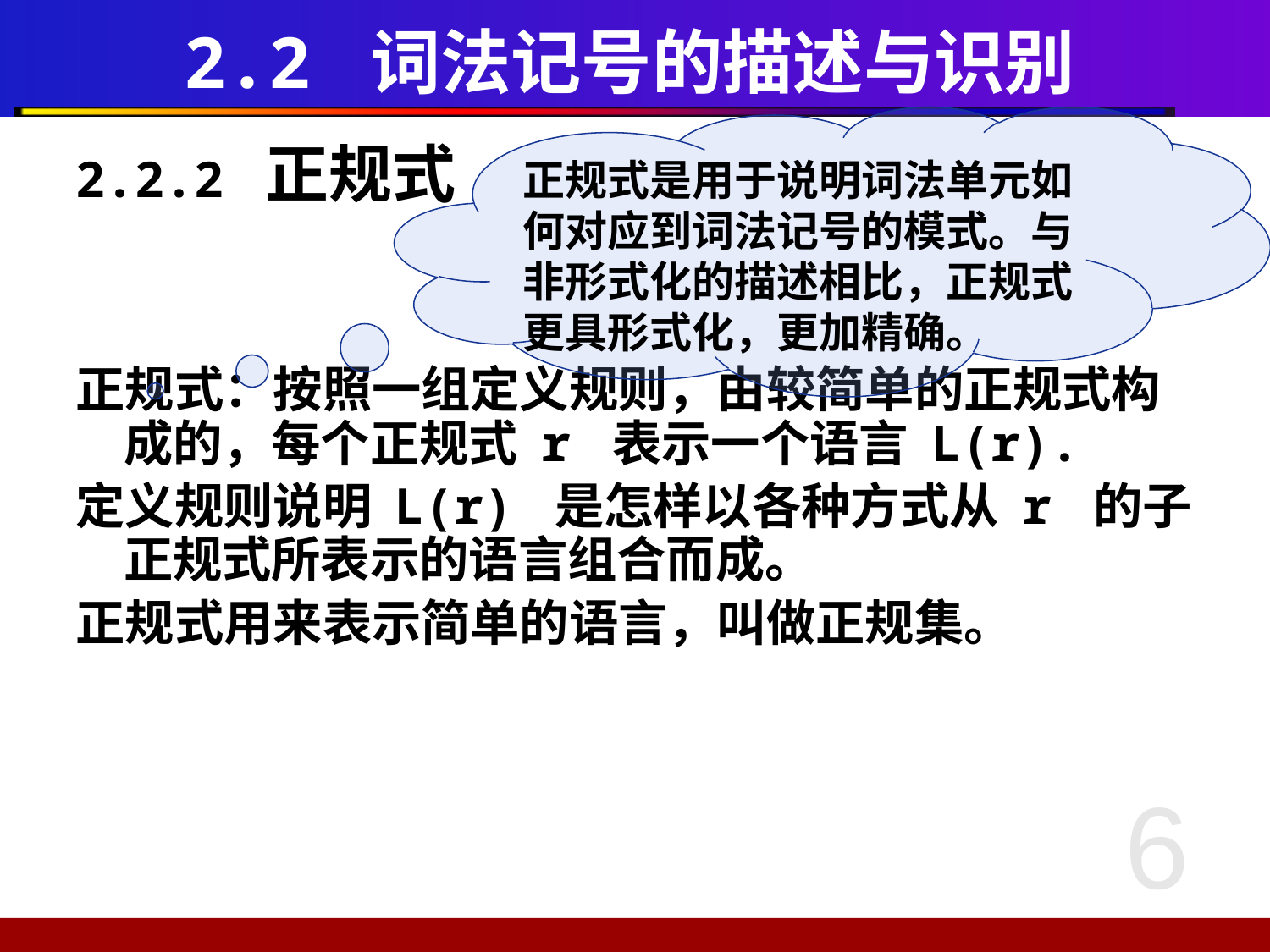

# 2.2 词法记号的描述与识别
正规式是用于说明词法单元如何对应到词法记号的模式。与非形式化的描述相比，正规式更具形式化，更加精确。
2.2.2 正规式

正规式：按照一组定义规则，由较简单的正规式构成的，每个正规式 r 表示一个语言 L(r).
定义规则说明 L(r) 是怎样以各种方式从 r 的子正规式所表示的语言组合而成。
正规式用来表示简单的语言，叫做正规集。
6